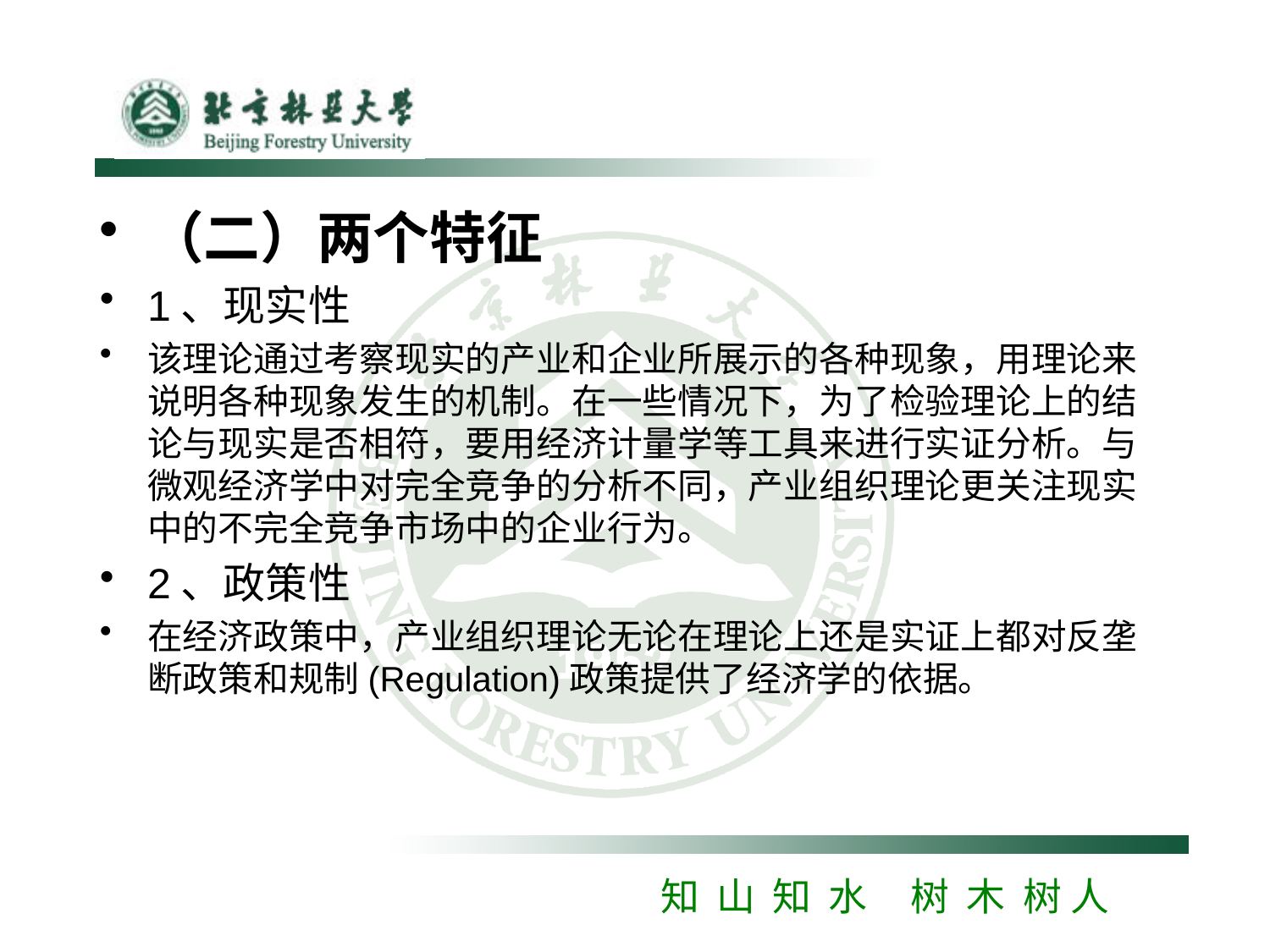

#
（二）两个特征
1、现实性
该理论通过考察现实的产业和企业所展示的各种现象，用理论来说明各种现象发生的机制。在一些情况下，为了检验理论上的结论与现实是否相符，要用经济计量学等工具来进行实证分析。与微观经济学中对完全竞争的分析不同，产业组织理论更关注现实中的不完全竞争市场中的企业行为。
2、政策性
在经济政策中，产业组织理论无论在理论上还是实证上都对反垄断政策和规制(Regulation)政策提供了经济学的依据。